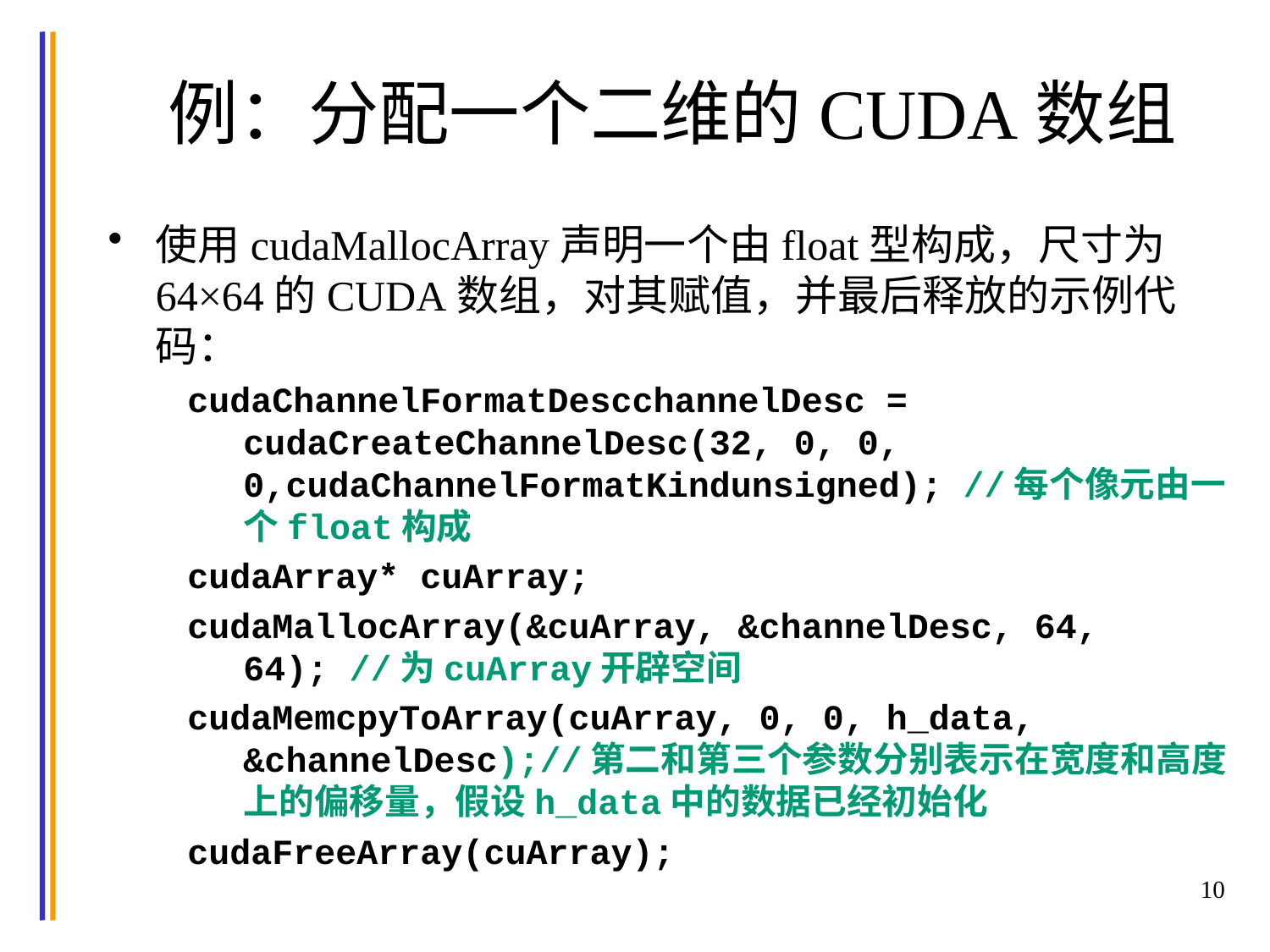

# 例：分配一个二维的CUDA数组
使用cudaMallocArray声明一个由float型构成，尺寸为64×64的CUDA数组，对其赋值，并最后释放的示例代码：
cudaChannelFormatDescchannelDesc = cudaCreateChannelDesc(32, 0, 0, 0,cudaChannelFormatKindunsigned); //每个像元由一个float构成
cudaArray* cuArray;
cudaMallocArray(&cuArray, &channelDesc, 64, 64); //为cuArray开辟空间
cudaMemcpyToArray(cuArray, 0, 0, h_data, &channelDesc);//第二和第三个参数分别表示在宽度和高度上的偏移量，假设h_data中的数据已经初始化
cudaFreeArray(cuArray);

10